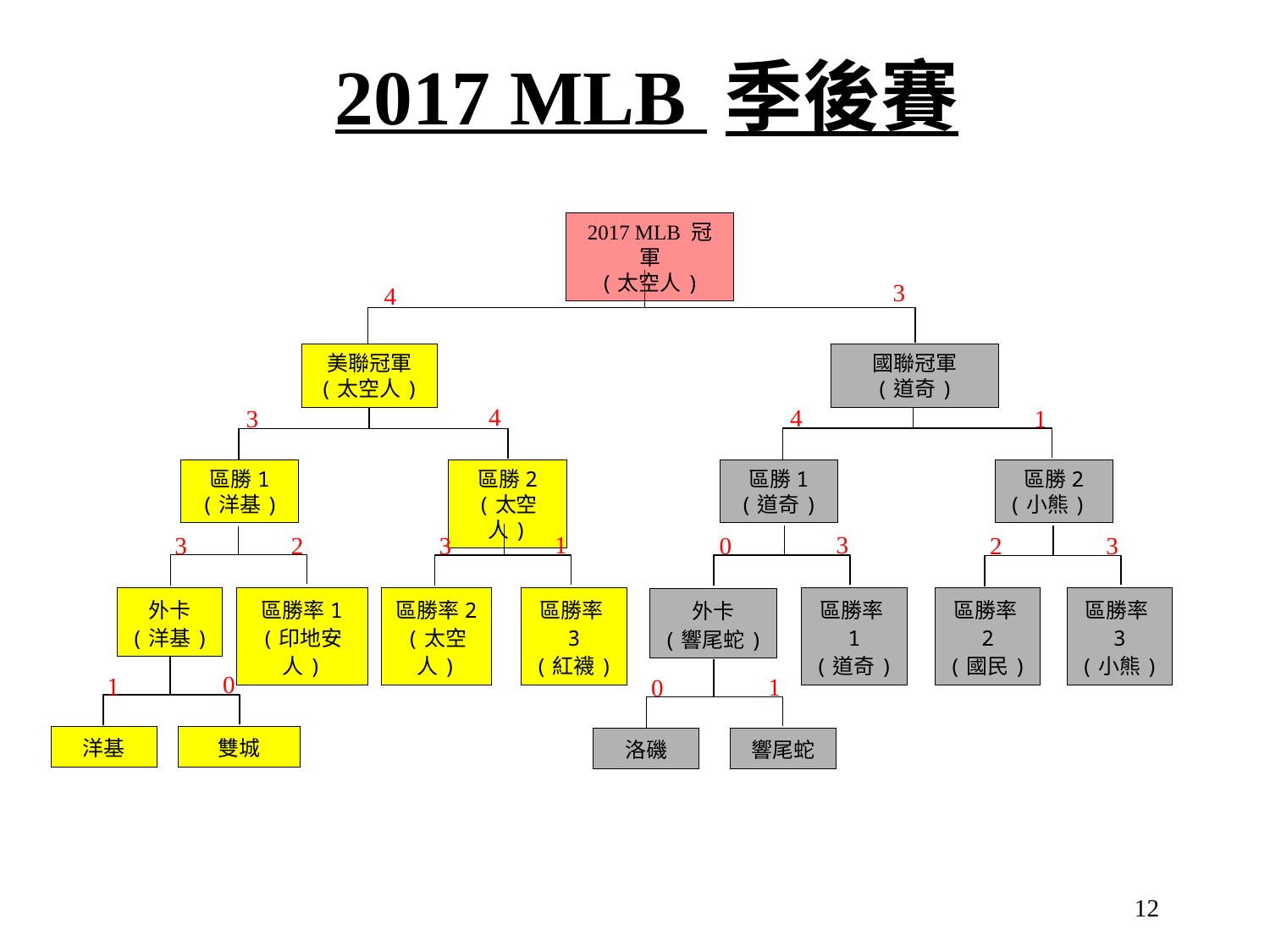

2017 MLB 季後賽
2017 MLB 冠軍
(太空人)

美聯冠軍
(太空人)
國聯冠軍
(道奇)

區勝2
(太空人)
區勝1
(洋基)
區勝1
(道奇)
區勝2
(小熊)

外卡
(洋基)
區勝率1
(印地安人)
區勝率2
(太空人)
區勝率3
(紅襪)
區勝率1
(道奇)
區勝率2
(國民)
區勝率3
(小熊)
外卡
(響尾蛇)

洋基
雙城
洛磯
響尾蛇
3
4
4
4
1
3
3
1
2
3
2
3
0
3
0
1
1
0
12